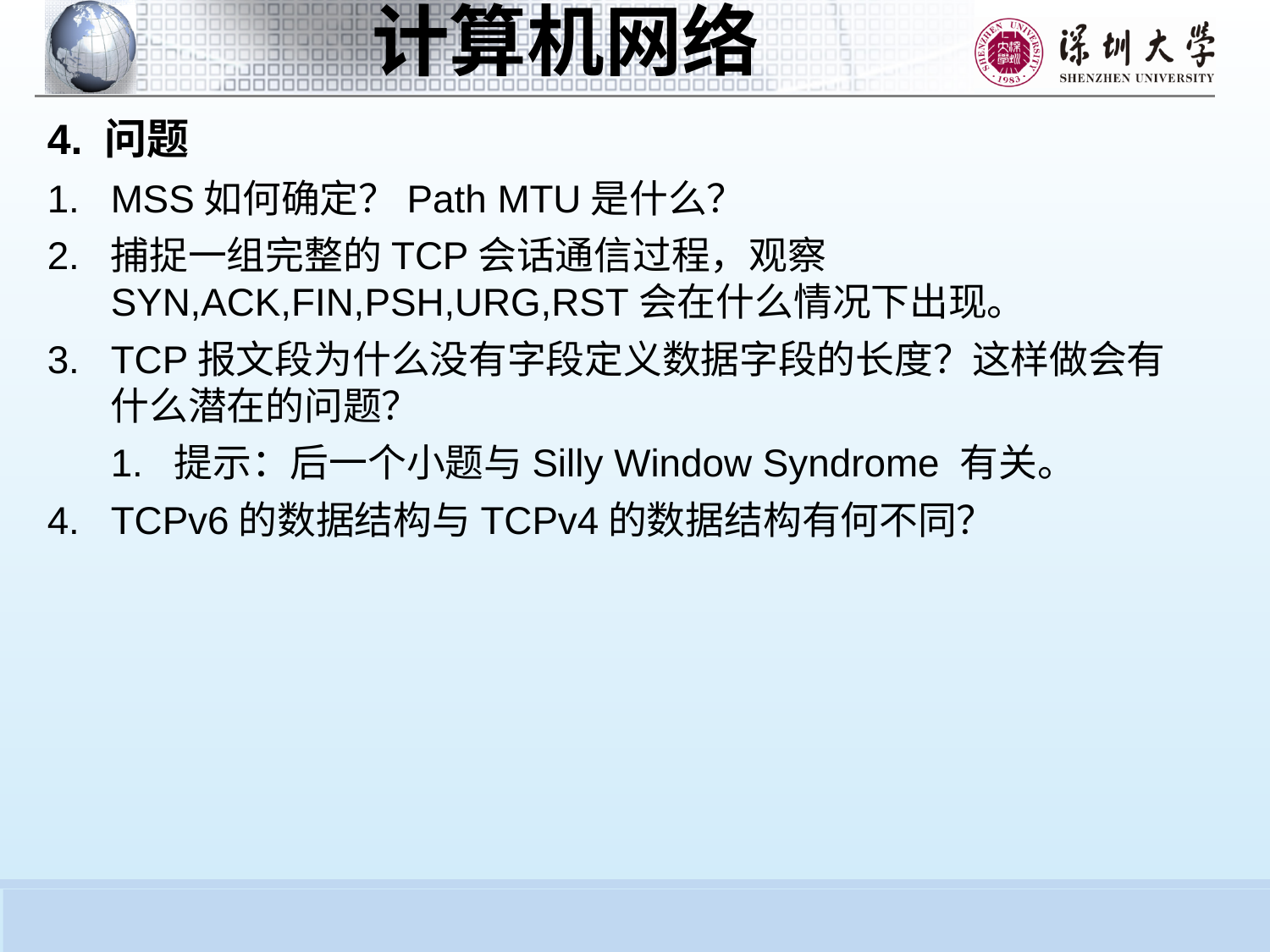

4. 问题
MSS如何确定？Path MTU是什么？
捕捉一组完整的TCP会话通信过程，观察SYN,ACK,FIN,PSH,URG,RST会在什么情况下出现。
TCP报文段为什么没有字段定义数据字段的长度？这样做会有什么潜在的问题？
提示：后一个小题与Silly Window Syndrome 有关。
TCPv6的数据结构与TCPv4的数据结构有何不同？